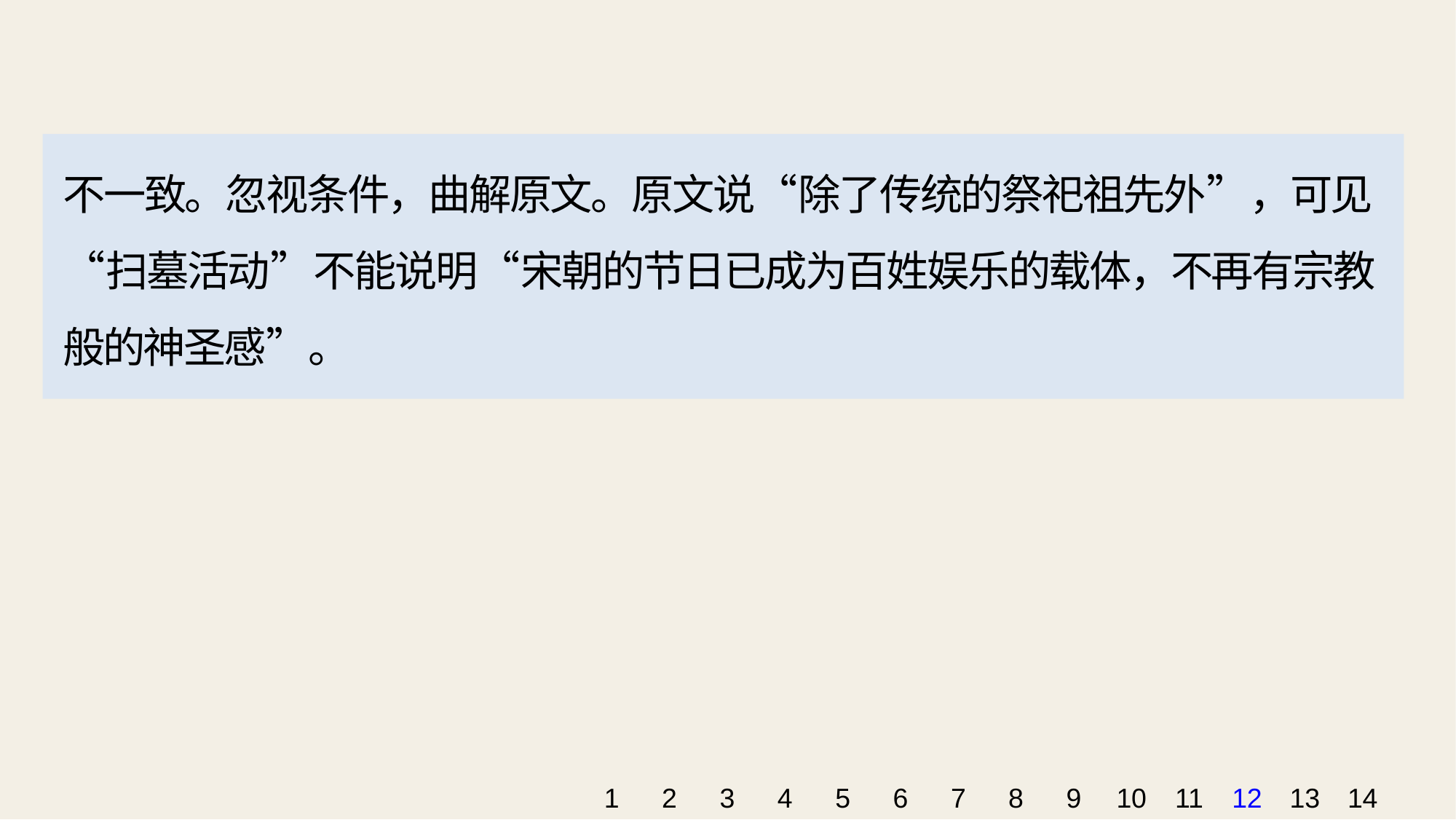

不一致。忽视条件，曲解原文。原文说“除了传统的祭祀祖先外”，可见“扫墓活动”不能说明“宋朝的节日已成为百姓娱乐的载体，不再有宗教般的神圣感”。
1
2
3
4
5
6
7
8
9
10
11
12
13
14